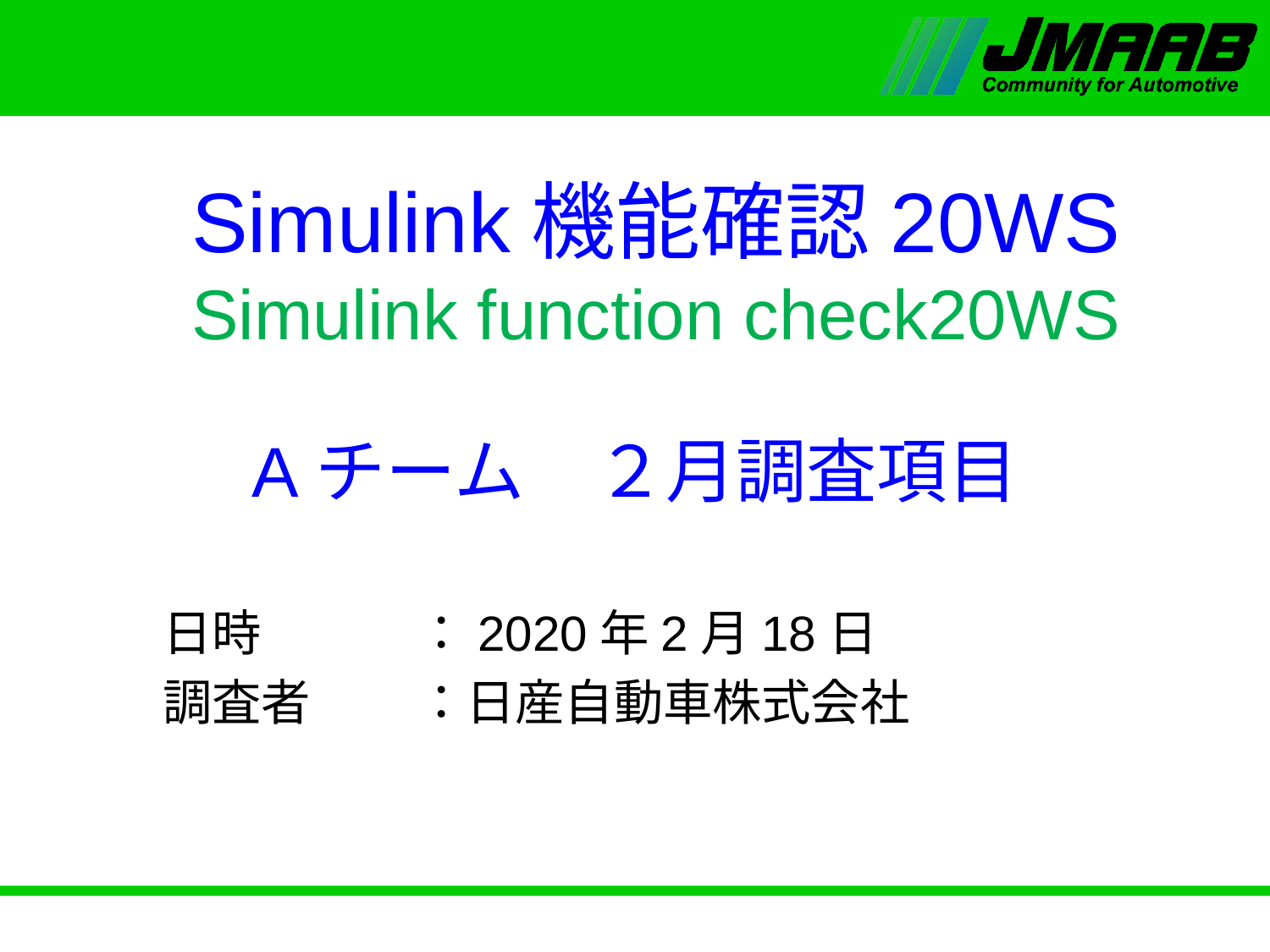

Simulink機能確認20WS
Simulink function check20WS
# Aチーム　２月調査項目
日時		：2020年2月18日
調査者	：日産自動車株式会社